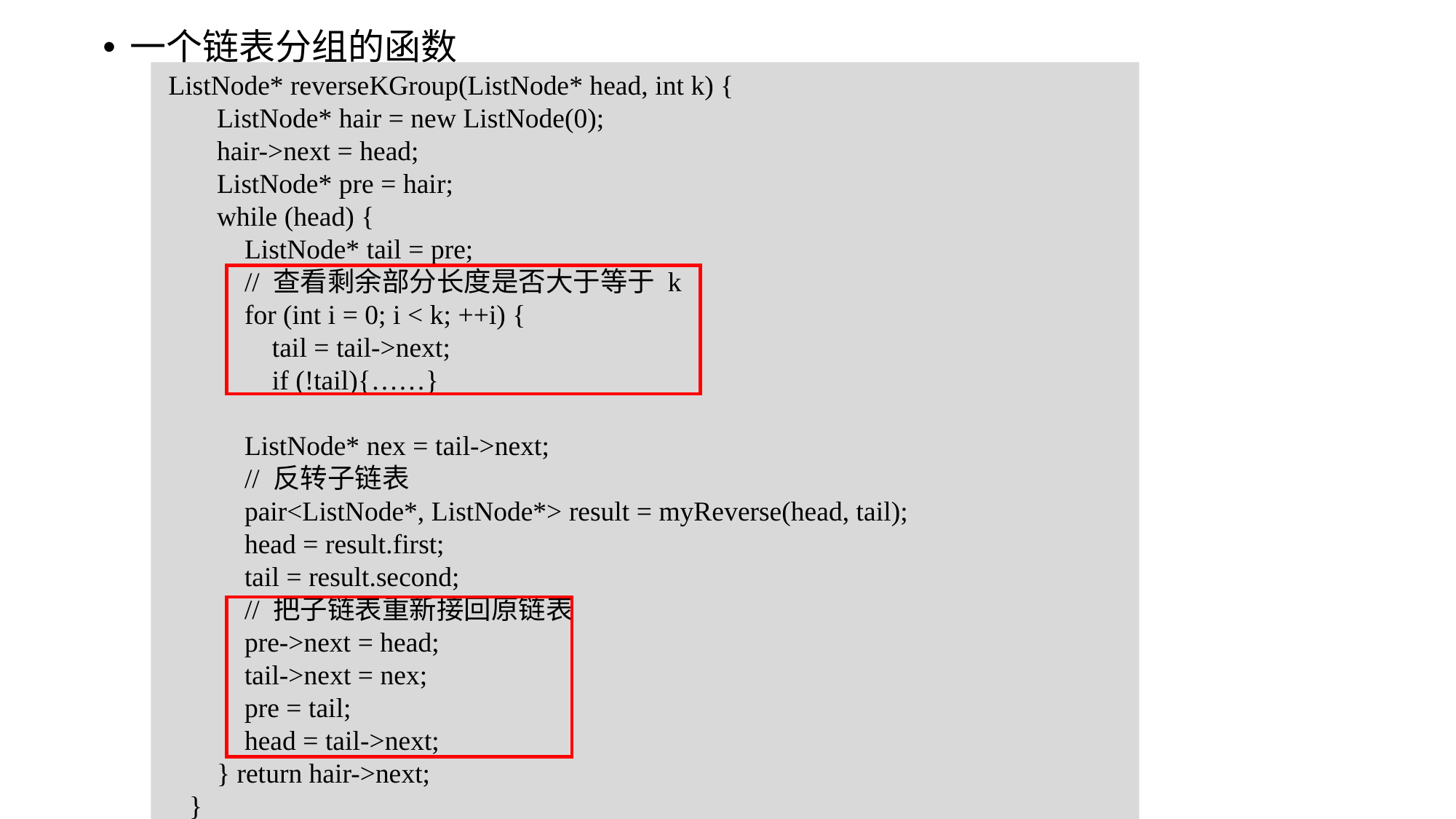

一个链表分组的函数

 ListNode* reverseKGroup(ListNode* head, int k) {
        ListNode* hair = new ListNode(0);
        hair->next = head;
        ListNode* pre = hair;
        while (head) {
            ListNode* tail = pre;
            // 查看剩余部分长度是否大于等于 k
            for (int i = 0; i < k; ++i) {
                tail = tail->next;
                if (!tail){……}

            ListNode* nex = tail->next;
            // 反转子链表
            pair<ListNode*, ListNode*> result = myReverse(head, tail);
            head = result.first;
            tail = result.second;
            // 把子链表重新接回原链表
            pre->next = head;
            tail->next = nex;
            pre = tail;
            head = tail->next;
        } return hair->next;
    }